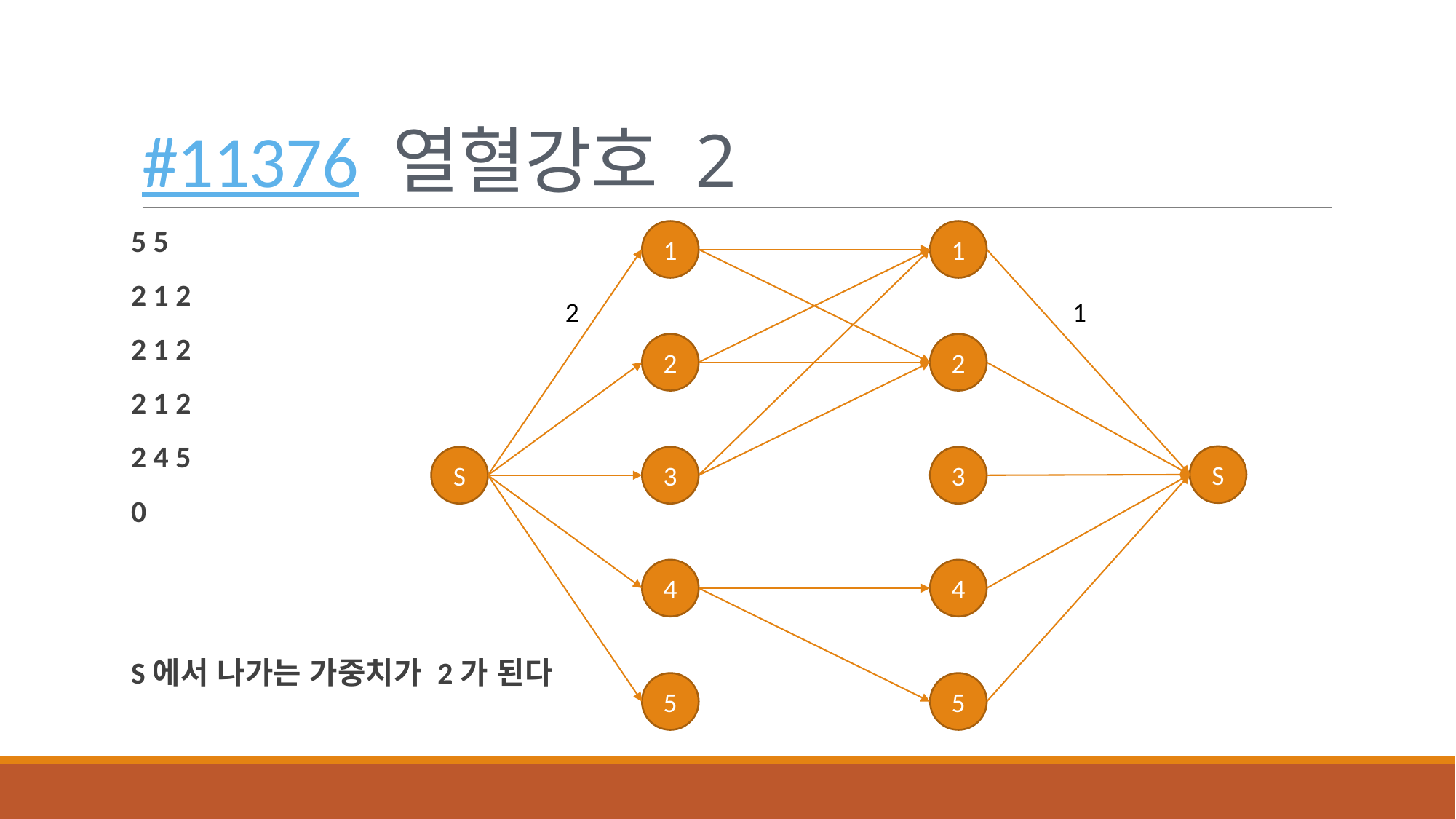

# #11376 열혈강호 2
5 5
2 1 2
2 1 2
2 1 2
2 4 5
0

S에서 나가는 가중치가 2가 된다
1
1
2
1
2
2
S
S
3
3
4
4
5
5